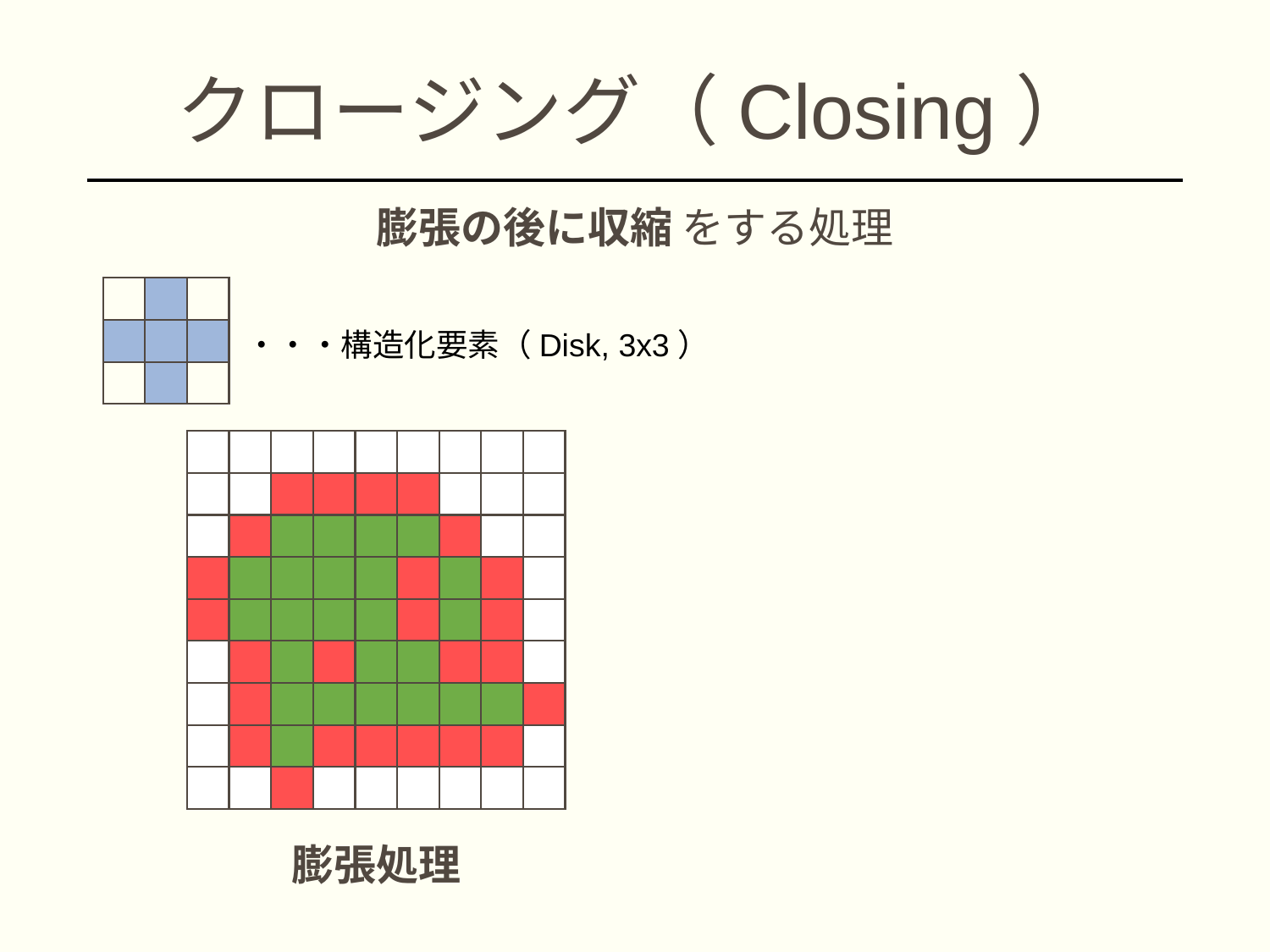

# クロージング（Closing）
膨張の後に収縮 をする処理

・・・構造化要素（Disk, 3x3）

膨張処理